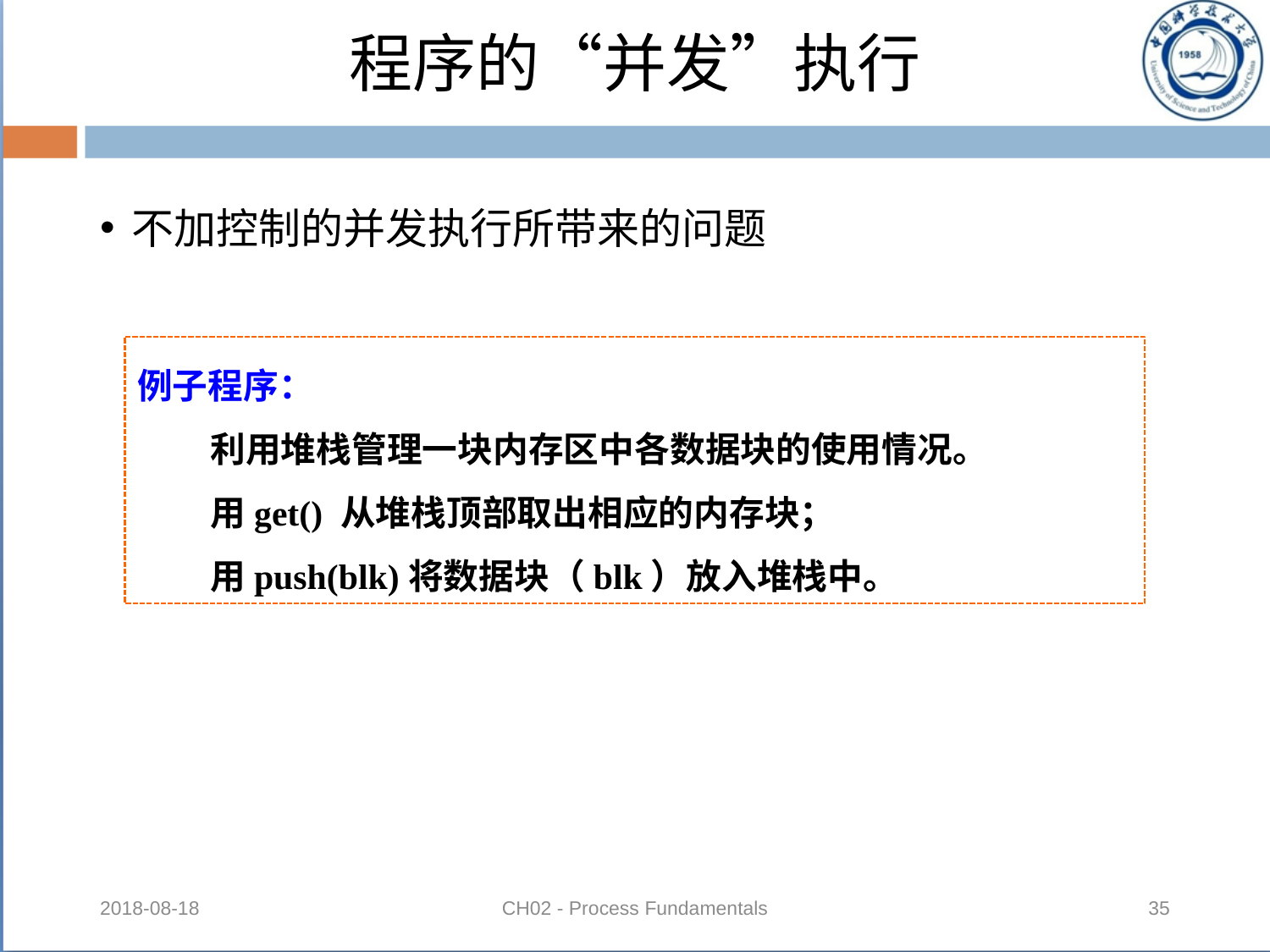

# 程序的“并发”执行
不加控制的并发执行所带来的问题
例子程序：
        利用堆栈管理一块内存区中各数据块的使用情况。
        用get() 从堆栈顶部取出相应的内存块；
        用push(blk)将数据块（blk）放入堆栈中。
2018-08-18
CH02 - Process Fundamentals
35